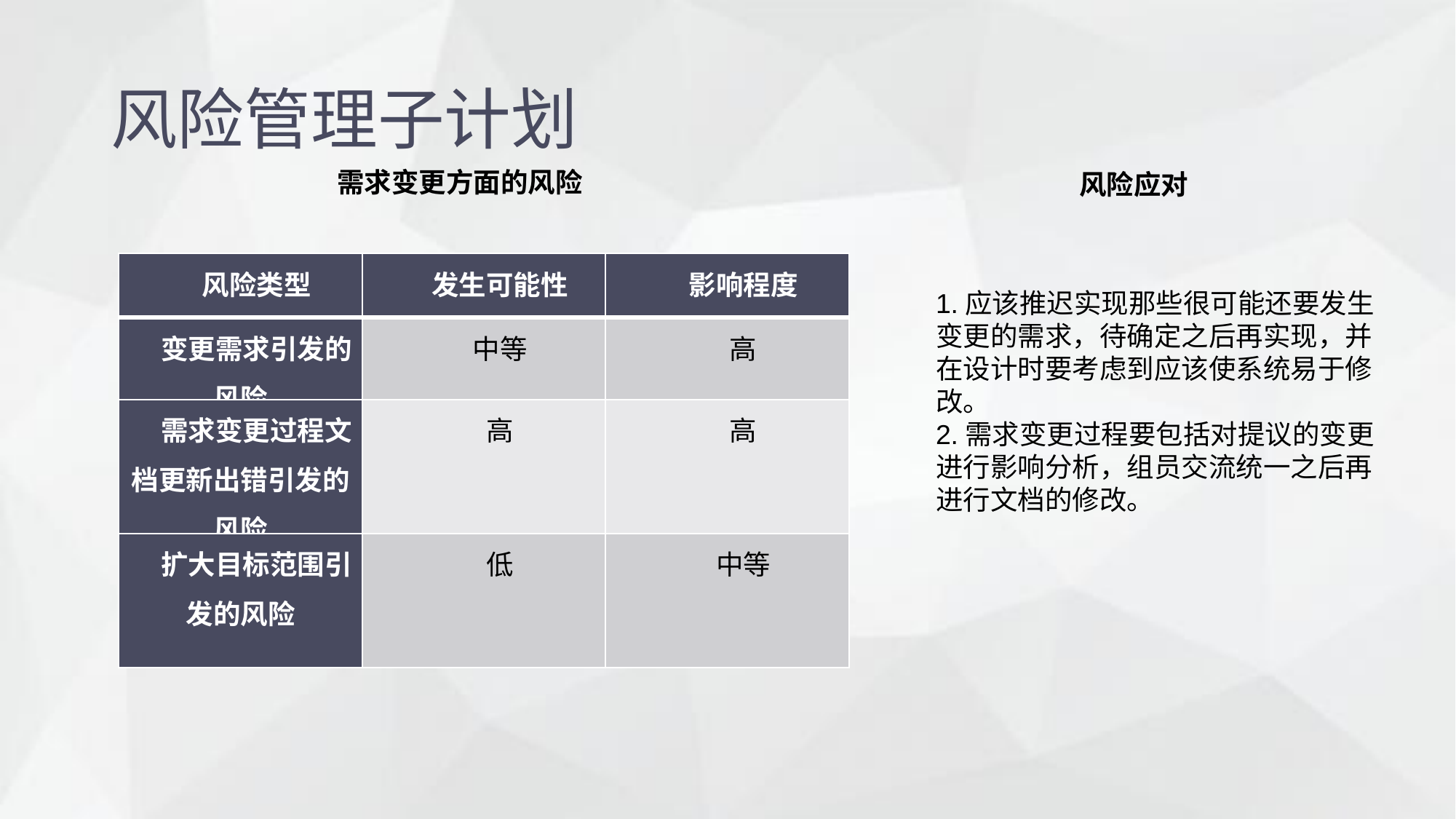

风险管理子计划
需求变更方面的风险
风险应对
| 风险类型 | 发生可能性 | 影响程度 |
| --- | --- | --- |
| 变更需求引发的风险 | 中等 | 高 |
| 需求变更过程文档更新出错引发的风险 | 高 | 高 |
| 扩大目标范围引发的风险 | 低 | 中等 |
1.应该推迟实现那些很可能还要发生变更的需求，待确定之后再实现，并在设计时要考虑到应该使系统易于修改。
2.需求变更过程要包括对提议的变更进行影响分析，组员交流统一之后再进行文档的修改。